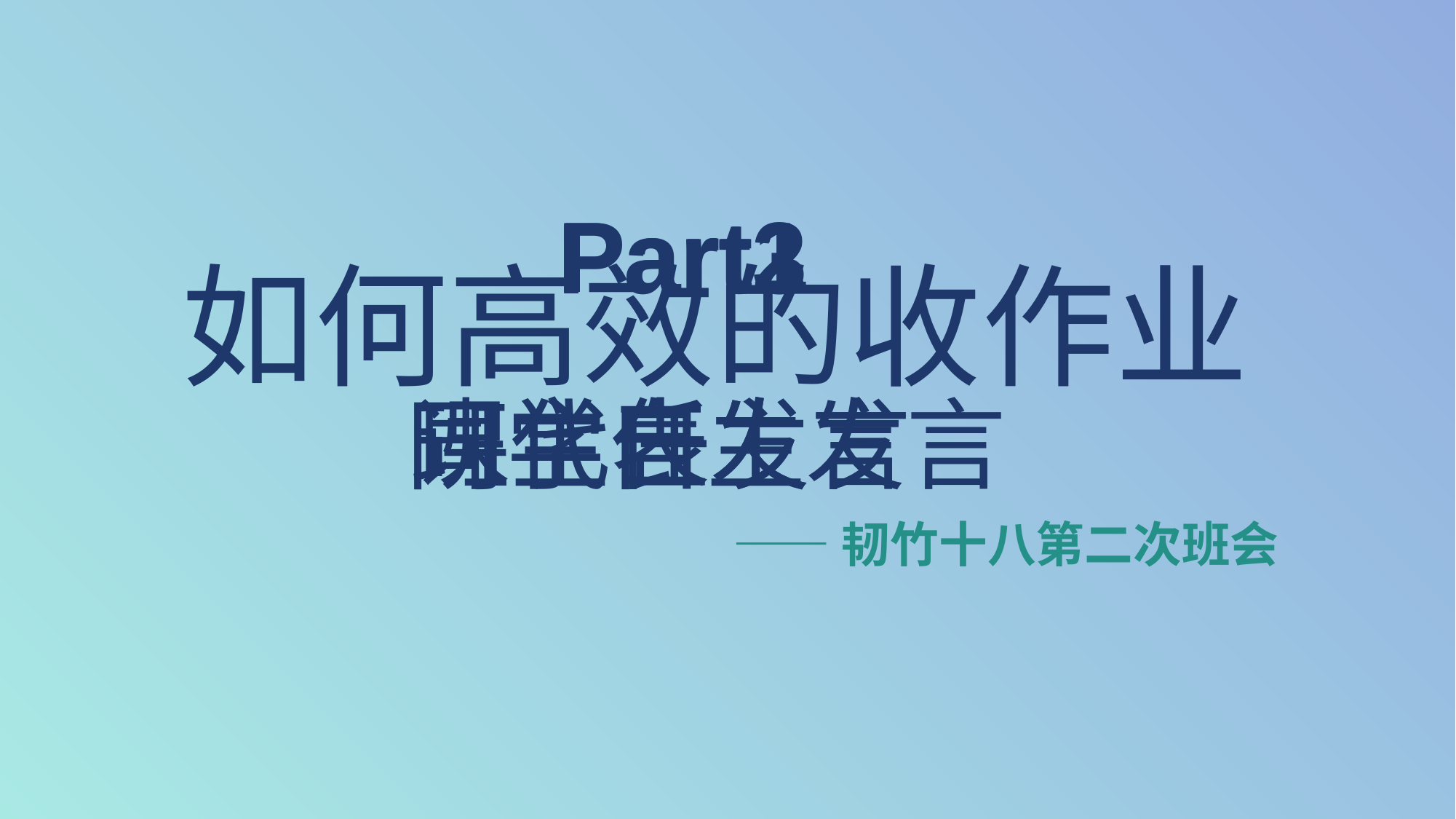

Part1
Part2
Part3
如何高效的收作业
同学自主发言
课代表发言
班主任发言
——韧竹十八第二次班会